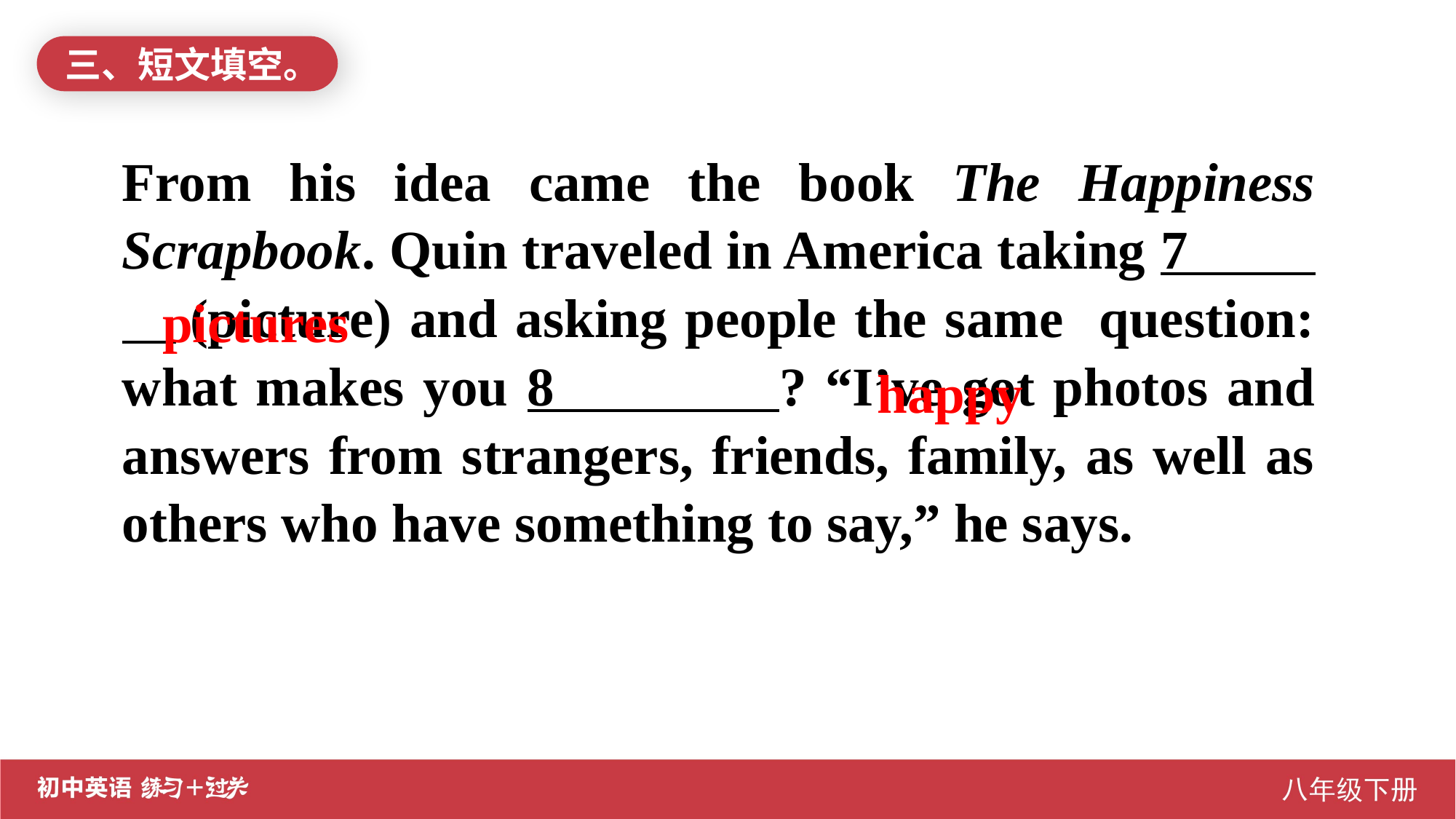

三、短文填空。
From his idea came the book The Happiness Scrapbook. Quin traveled in America taking 7             .(picture) and asking people the same  question: what makes you 8            ? “I’ve got photos and answers from strangers, friends, family, as well as others who have something to say,” he says.
pictures
happy